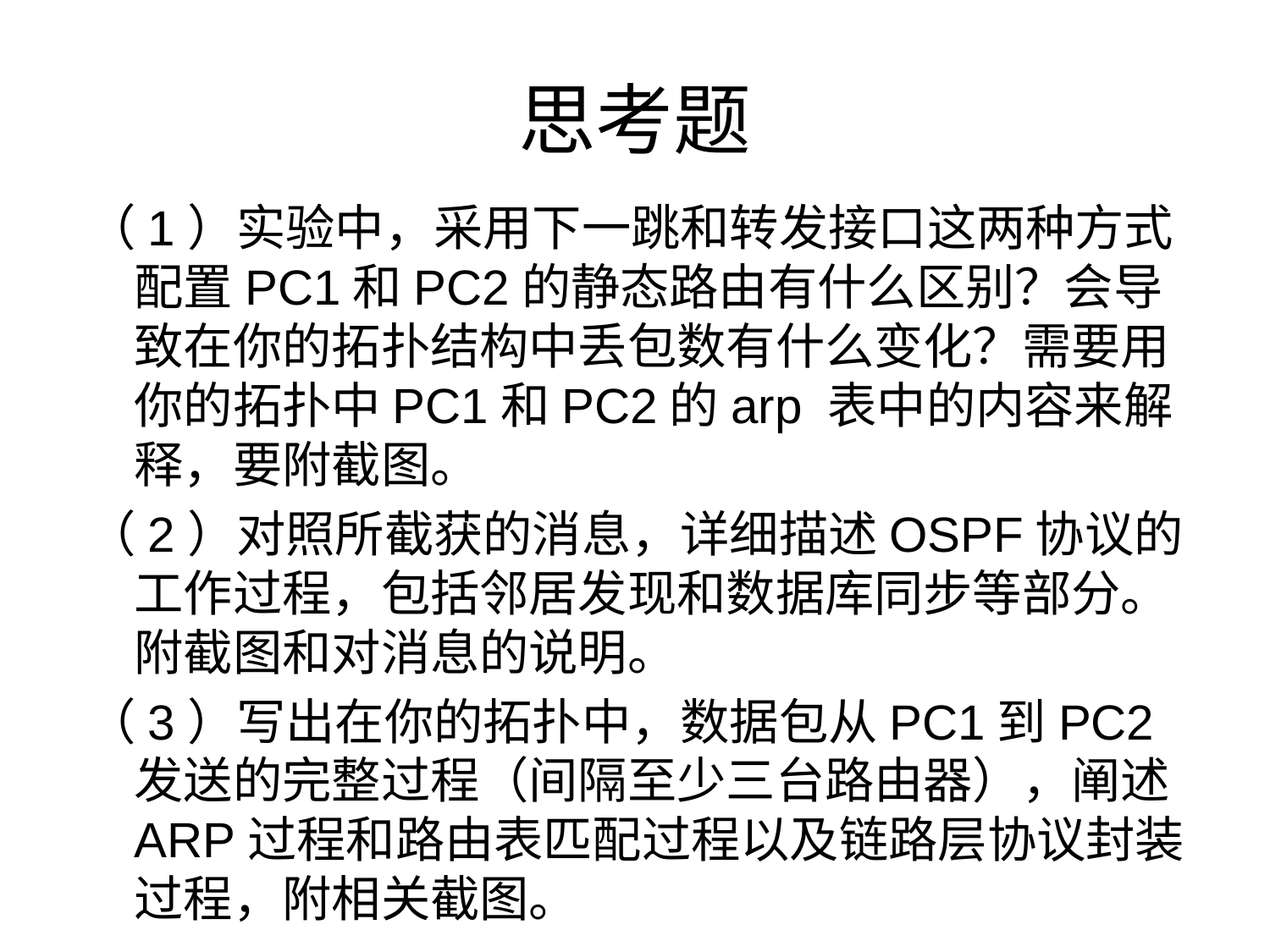

# 思考题
（1）实验中，采用下一跳和转发接口这两种方式配置PC1和PC2的静态路由有什么区别？会导致在你的拓扑结构中丢包数有什么变化？需要用你的拓扑中PC1和PC2的arp 表中的内容来解释，要附截图。
（2）对照所截获的消息，详细描述OSPF协议的工作过程，包括邻居发现和数据库同步等部分。附截图和对消息的说明。
（3）写出在你的拓扑中，数据包从PC1到PC2发送的完整过程（间隔至少三台路由器），阐述ARP过程和路由表匹配过程以及链路层协议封装过程，附相关截图。